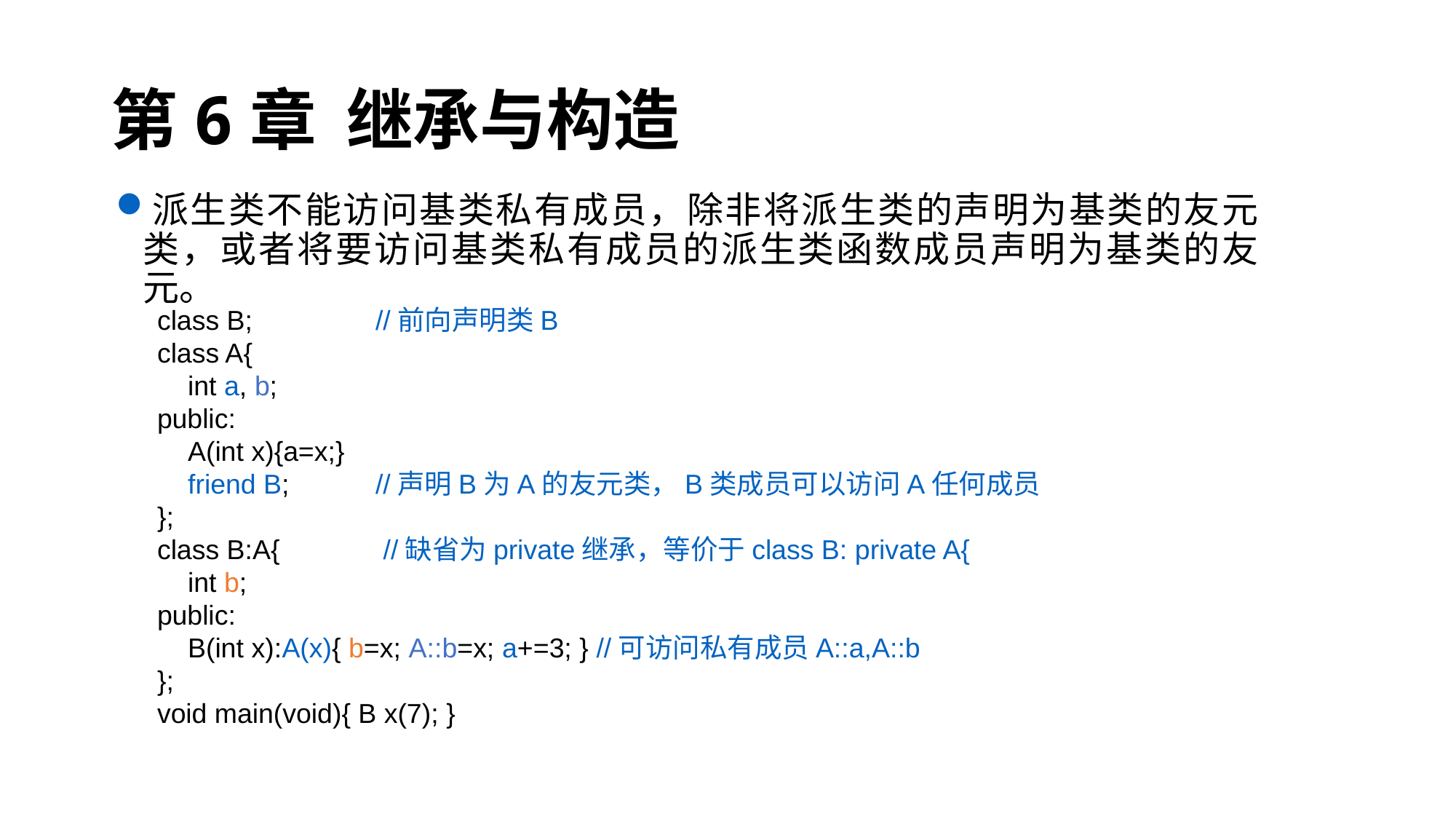

# 第6章  继承与构造
派生类不能访问基类私有成员，除非将派生类的声明为基类的友元类，或者将要访问基类私有成员的派生类函数成员声明为基类的友元。
class B;		//前向声明类B
class A{
    int a, b;
public:
    A(int x){a=x;}
    friend B;   	//声明B为A的友元类，B类成员可以访问A任何成员
};
class B:A{    	 //缺省为private继承，等价于class B: private A{
    int b;
public:
    B(int x):A(x){ b=x; A::b=x; a+=3; } //可访问私有成员A::a,A::b
};
void main(void){ B x(7); }